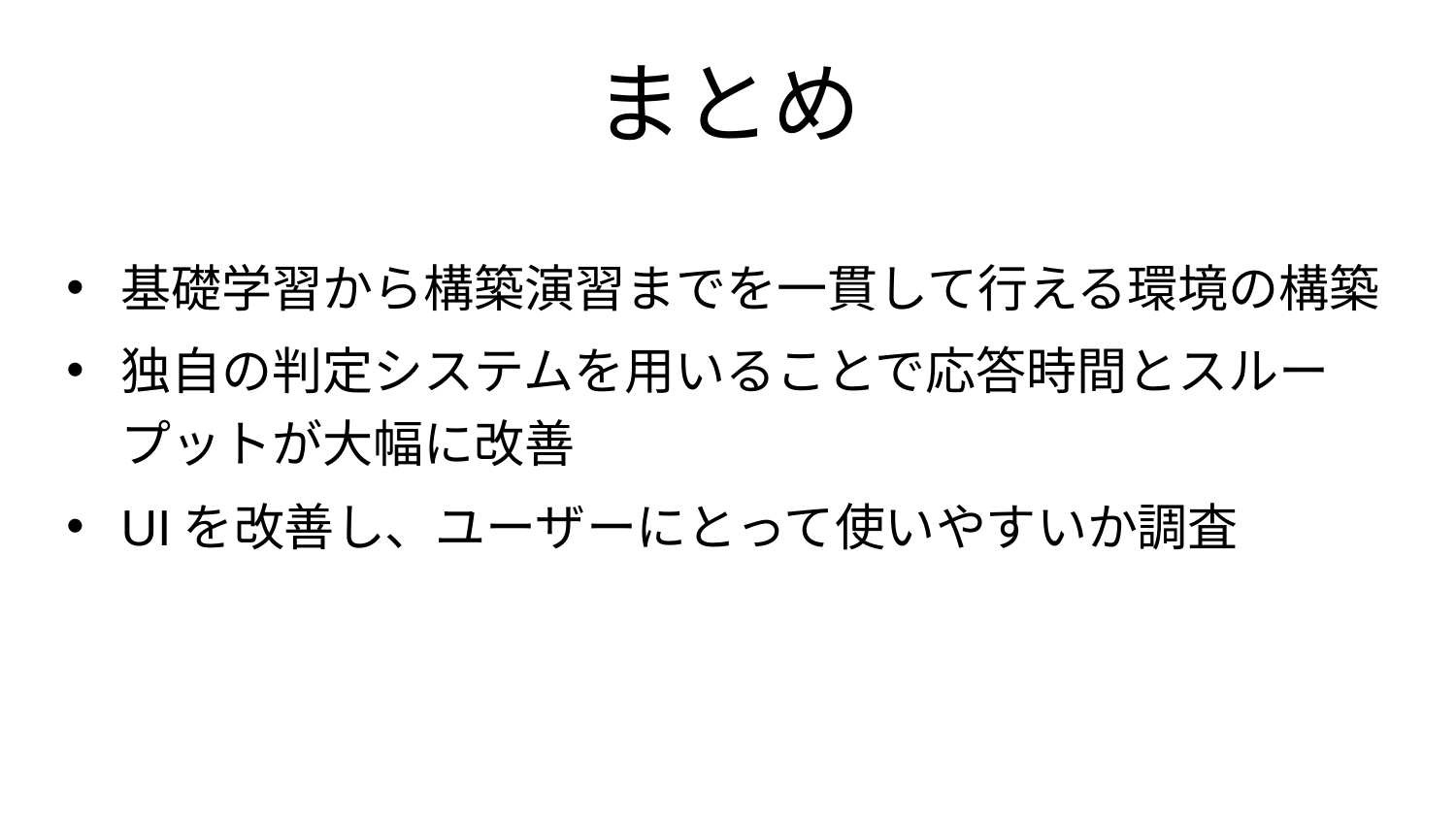

# まとめ
基礎学習から構築演習までを一貫して行える環境の構築
独自の判定システムを用いることで応答時間とスループットが大幅に改善
UIを改善し、ユーザーにとって使いやすいか調査